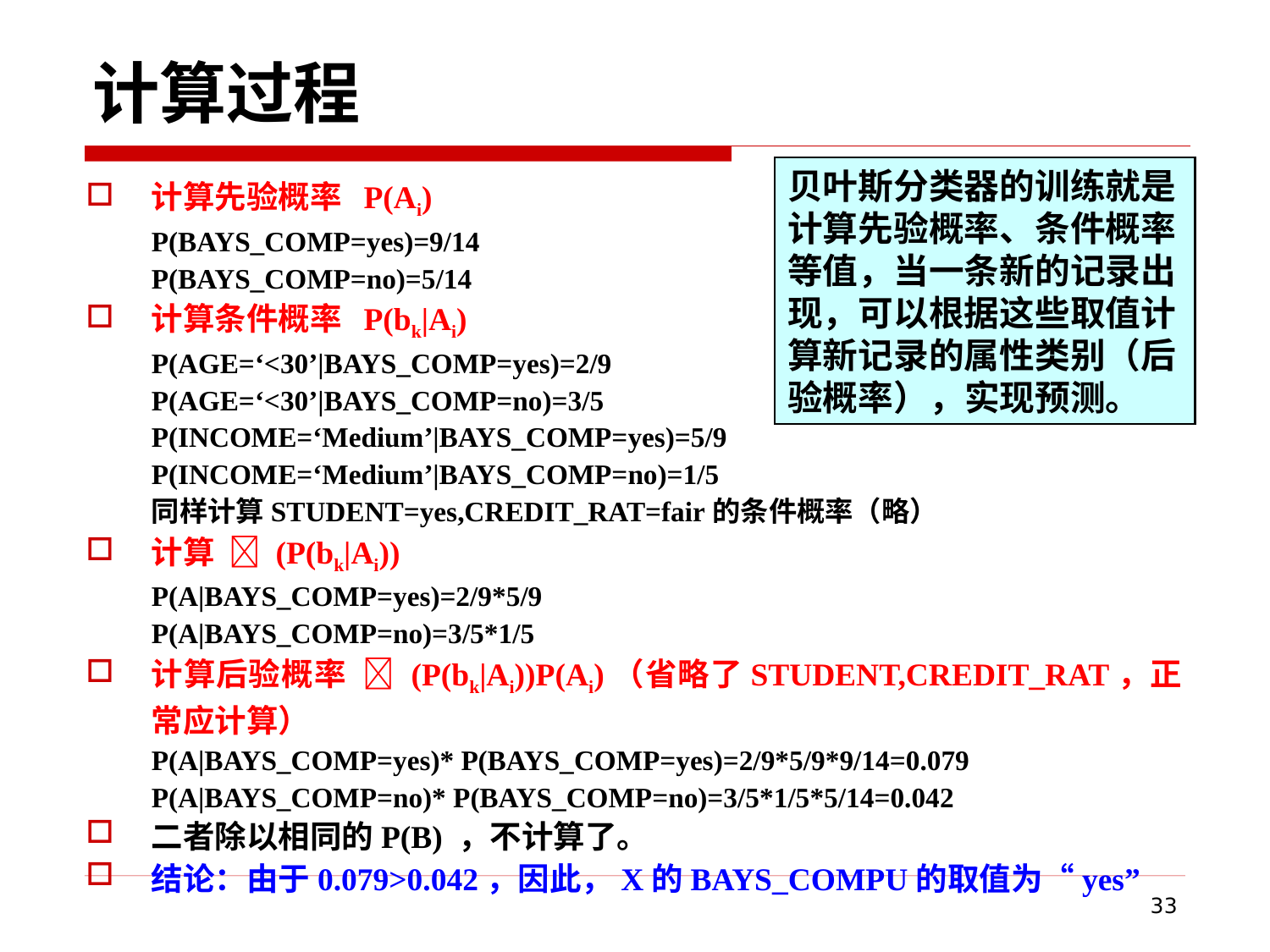

# 计算过程
贝叶斯分类器的训练就是计算先验概率、条件概率等值，当一条新的记录出现，可以根据这些取值计算新记录的属性类别（后验概率），实现预测。
计算先验概率  P(Ai)
P(BAYS_COMP=yes)=9/14
P(BAYS_COMP=no)=5/14
计算条件概率  P(bk|Ai)
P(AGE=‘<30’|BAYS_COMP=yes)=2/9
P(AGE=‘<30’|BAYS_COMP=no)=3/5
P(INCOME=‘Medium’|BAYS_COMP=yes)=5/9
P(INCOME=‘Medium’|BAYS_COMP=no)=1/5
同样计算STUDENT=yes,CREDIT_RAT=fair的条件概率（略）
计算  Π (P(bk|Ai))
P(A|BAYS_COMP=yes)=2/9*5/9
P(A|BAYS_COMP=no)=3/5*1/5
计算后验概率  Π (P(bk|Ai))P(Ai)（省略了STUDENT,CREDIT_RAT，正常应计算）
P(A|BAYS_COMP=yes)* P(BAYS_COMP=yes)=2/9*5/9*9/14=0.079
P(A|BAYS_COMP=no)* P(BAYS_COMP=no)=3/5*1/5*5/14=0.042
二者除以相同的P(B) ，不计算了。
结论：由于0.079>0.042，因此，X的BAYS_COMPU的取值为“yes”
33